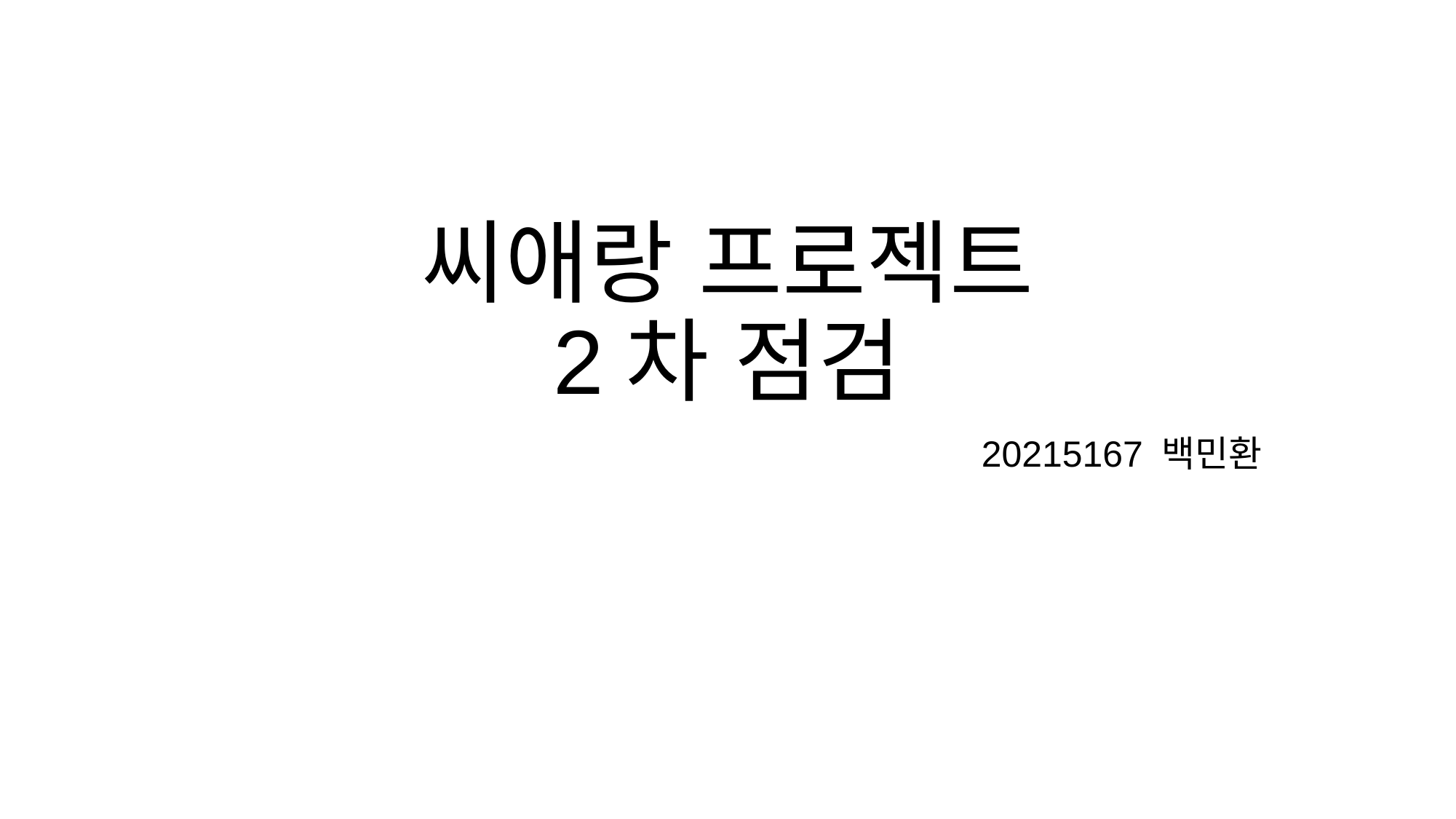

# 씨애랑 프로젝트 2차 점검
20215167 백민환